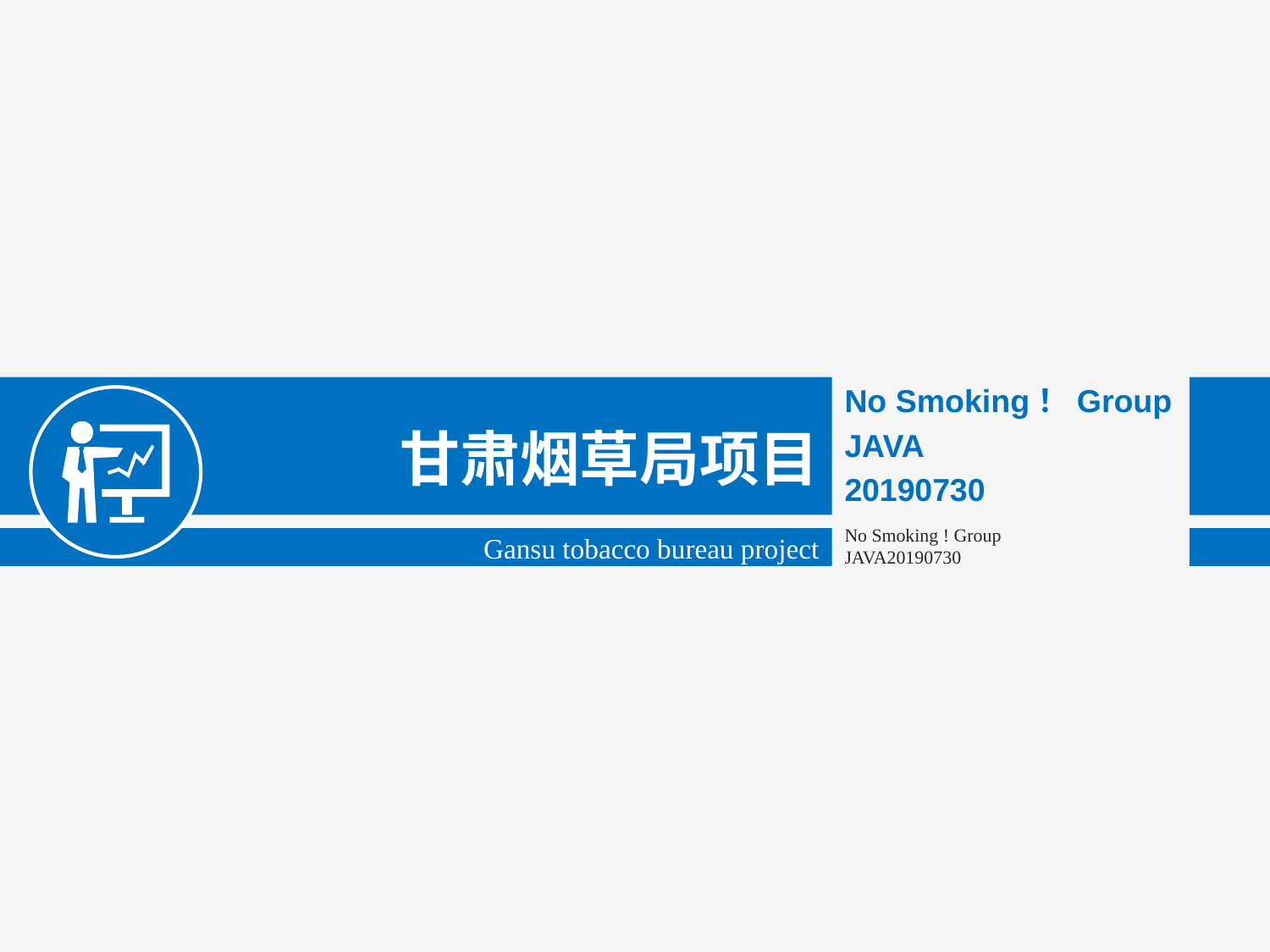

No Smoking！Group

甘肃烟草局项目
Gansu tobacco bureau project

JAVA
20190730
No Smoking ! Group
JAVA20190730